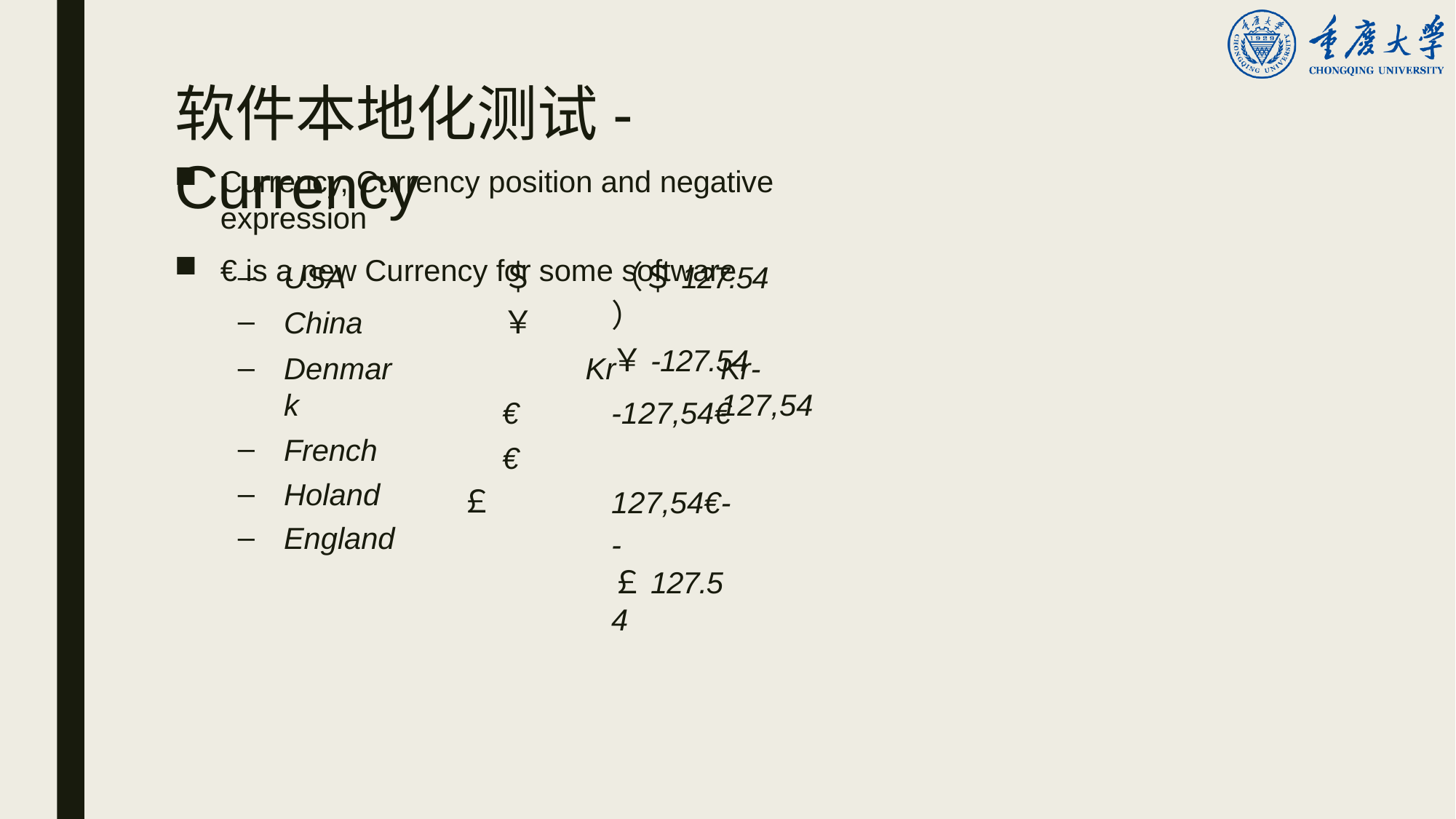

# 软件本地化测试-Currency
Currency, Currency position and negative expression
€ is a new Currency for some software
USA
China
Denmark
French
Holand
England
＄
￥
（＄127.54）
￥-127.54
Kr
Kr-127,54
€
€
-127,54€  127,54€-
-￡127.54
￡